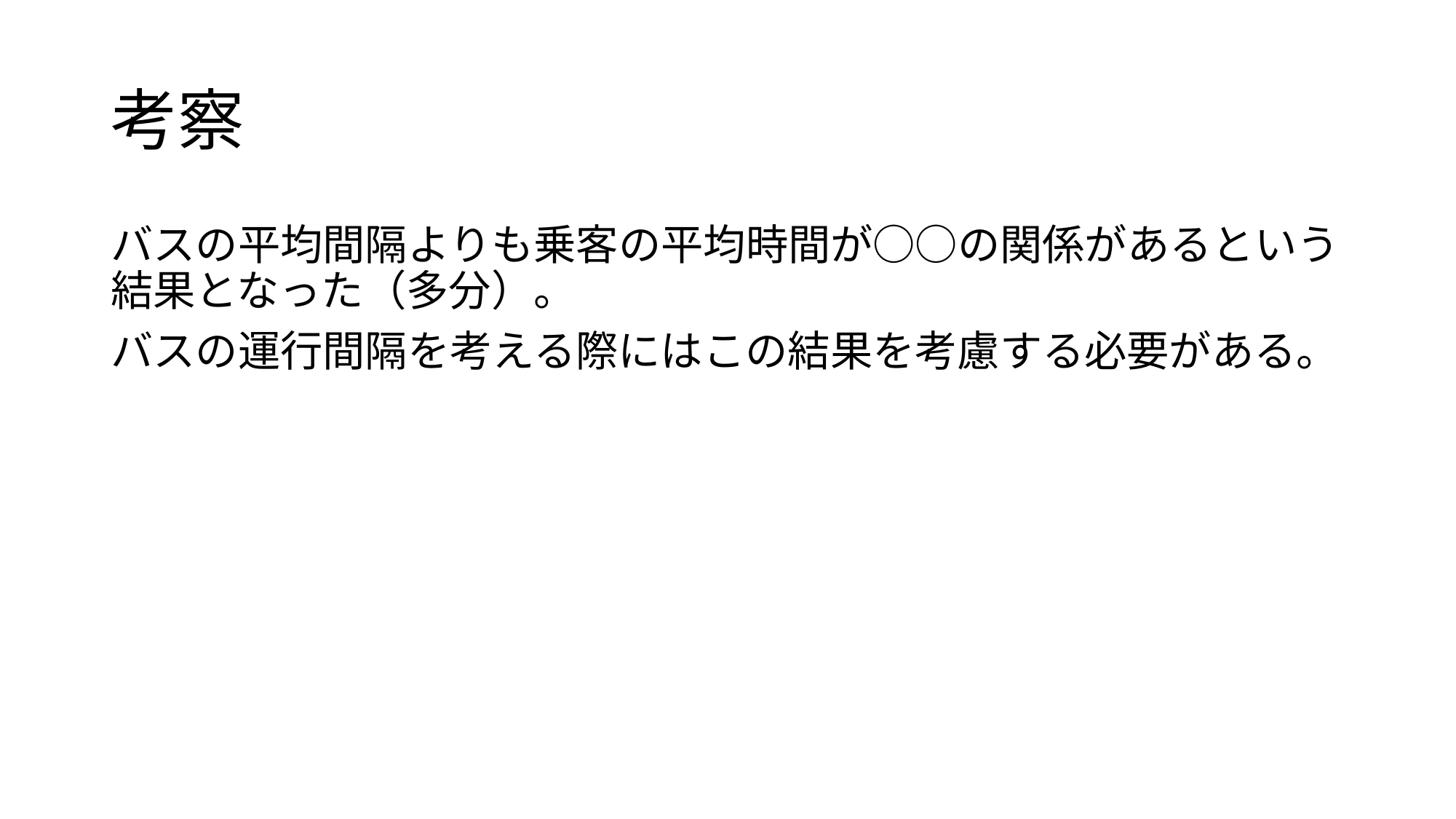

# 考察
バスの平均間隔よりも乗客の平均時間が○○の関係があるという結果となった（多分）。
バスの運行間隔を考える際にはこの結果を考慮する必要がある。